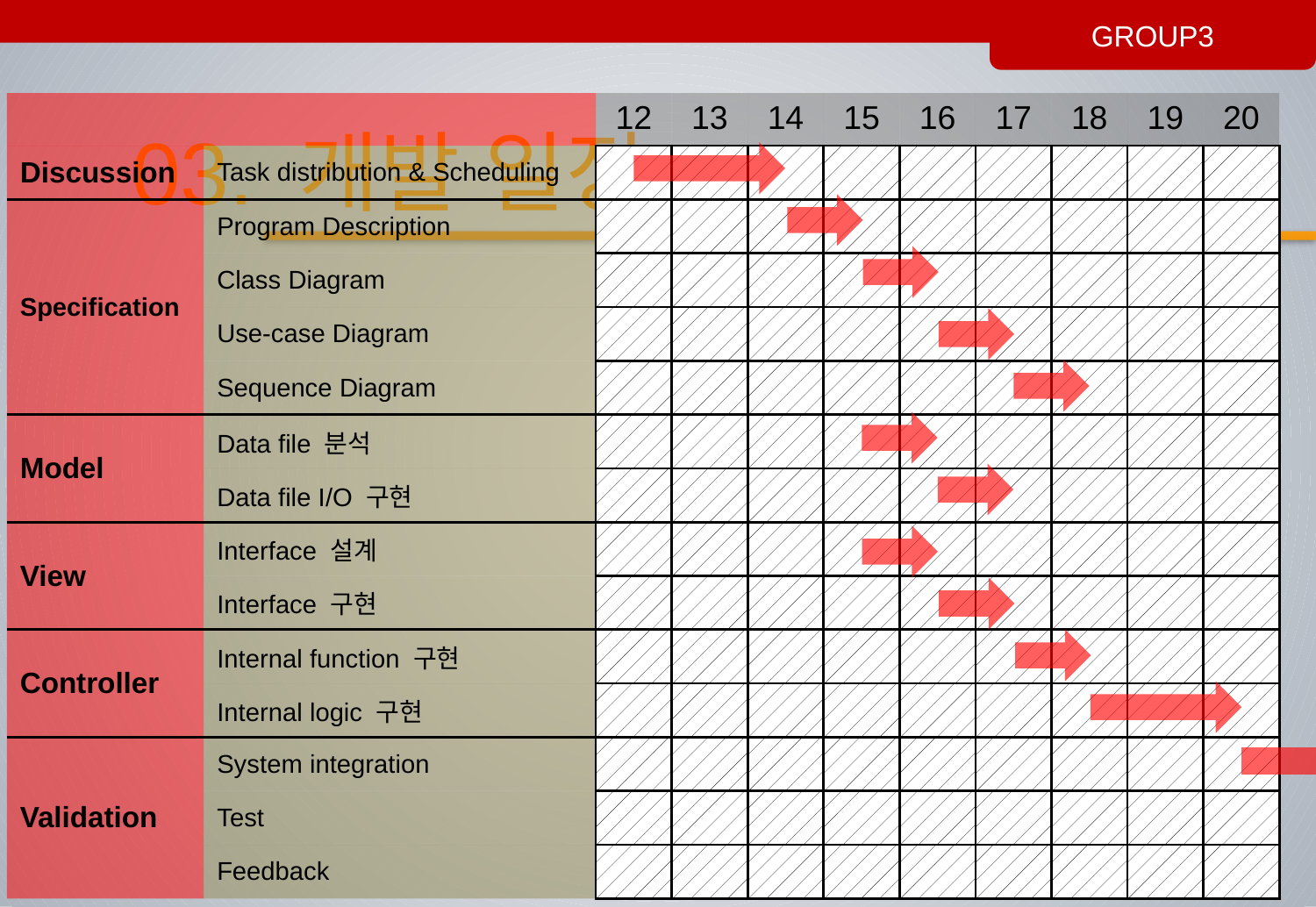

GROUP3

|  |  | 12 | 13 | 14 | 15 | 16 | 17 | 18 | 19 | 20 |
| --- | --- | --- | --- | --- | --- | --- | --- | --- | --- | --- |
| Discussion | Task distribution & Scheduling |  |  |  |  |  |  |  |  |  |
| Specification | Program Description |  |  |  |  |  |  |  |  |  |
|  | Class Diagram |  |  |  |  |  |  |  |  |  |
|  | Use-case Diagram |  |  |  |  |  |  |  |  |  |
|  | Sequence Diagram |  |  |  |  |  |  |  |  |  |
| Model | Data file 분석 |  |  |  |  |  |  |  |  |  |
|  | Data file I/O 구현 |  |  |  |  |  |  |  |  |  |
| View | Interface 설계 |  |  |  |  |  |  |  |  |  |
|  | Interface 구현 |  |  |  |  |  |  |  |  |  |
| Controller | Internal function 구현 |  |  |  |  |  |  |  |  |  |
|  | Internal logic 구현 |  |  |  |  |  |  |  |  |  |
| Validation | System integration |  |  |  |  |  |  |  |  |  |
|  | Test |  |  |  |  |  |  |  |  |  |
|  | Feedback |  |  |  |  |  |  |  |  |  |
03. 개발 일정